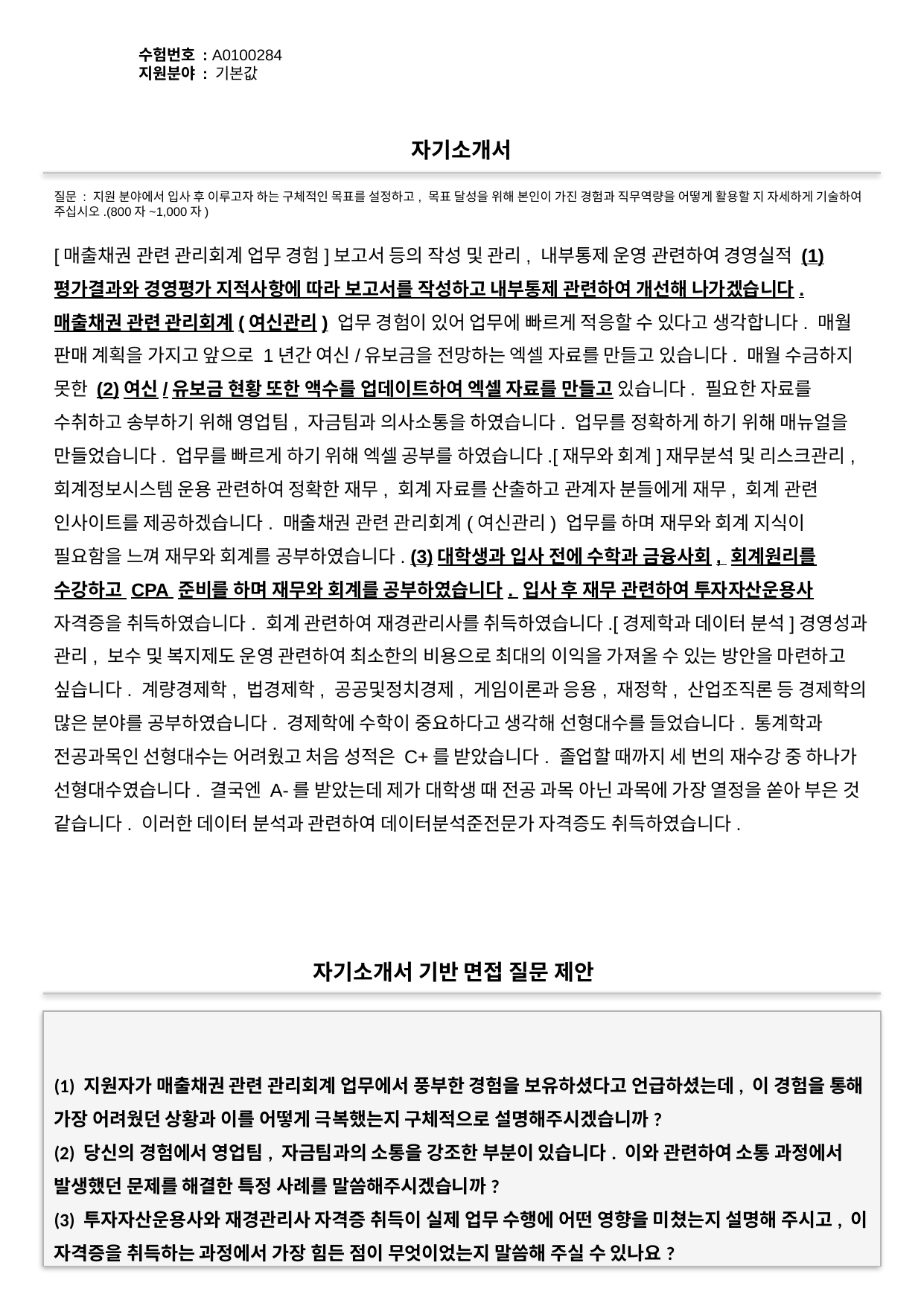

수험번호 : A0100284
지원분야 : 기본값
#

자기소개서

질문 : 지원 분야에서 입사 후 이루고자 하는 구체적인 목표를 설정하고, 목표 달성을 위해 본인이 가진 경험과 직무역량을 어떻게 활용할 지 자세하게 기술하여 주십시오.(800자~1,000자)

[매출채권 관련 관리회계 업무 경험]보고서 등의 작성 및 관리, 내부통제 운영 관련하여 경영실적 (1)평가결과와 경영평가 지적사항에 따라 보고서를 작성하고 내부통제 관련하여 개선해 나가겠습니다. 매출채권 관련 관리회계(여신관리) 업무 경험이 있어 업무에 빠르게 적응할 수 있다고 생각합니다. 매월 판매 계획을 가지고 앞으로 1년간 여신/유보금을 전망하는 엑셀 자료를 만들고 있습니다. 매월 수금하지 못한 (2)여신/유보금 현황 또한 액수를 업데이트하여 엑셀 자료를 만들고 있습니다. 필요한 자료를 수취하고 송부하기 위해 영업팀, 자금팀과 의사소통을 하였습니다. 업무를 정확하게 하기 위해 매뉴얼을 만들었습니다. 업무를 빠르게 하기 위해 엑셀 공부를 하였습니다.[재무와 회계]재무분석 및 리스크관리, 회계정보시스템 운용 관련하여 정확한 재무, 회계 자료를 산출하고 관계자 분들에게 재무, 회계 관련 인사이트를 제공하겠습니다. 매출채권 관련 관리회계(여신관리) 업무를 하며 재무와 회계 지식이 필요함을 느껴 재무와 회계를 공부하였습니다. (3)대학생과 입사 전에 수학과 금융사회, 회계원리를 수강하고 CPA 준비를 하며 재무와 회계를 공부하였습니다. 입사 후 재무 관련하여 투자자산운용사 자격증을 취득하였습니다. 회계 관련하여 재경관리사를 취득하였습니다.[경제학과 데이터 분석]경영성과 관리, 보수 및 복지제도 운영 관련하여 최소한의 비용으로 최대의 이익을 가져올 수 있는 방안을 마련하고 싶습니다. 계량경제학, 법경제학, 공공및정치경제, 게임이론과 응용, 재정학, 산업조직론 등 경제학의 많은 분야를 공부하였습니다. 경제학에 수학이 중요하다고 생각해 선형대수를 들었습니다. 통계학과 전공과목인 선형대수는 어려웠고 처음 성적은 C+를 받았습니다. 졸업할 때까지 세 번의 재수강 중 하나가 선형대수였습니다. 결국엔 A-를 받았는데 제가 대학생 때 전공 과목 아닌 과목에 가장 열정을 쏟아 부은 것 같습니다. 이러한 데이터 분석과 관련하여 데이터분석준전문가 자격증도 취득하였습니다.

자기소개서 기반 면접 질문 제안

(1) 지원자가 매출채권 관련 관리회계 업무에서 풍부한 경험을 보유하셨다고 언급하셨는데, 이 경험을 통해 가장 어려웠던 상황과 이를 어떻게 극복했는지 구체적으로 설명해주시겠습니까?
(2) 당신의 경험에서 영업팀, 자금팀과의 소통을 강조한 부분이 있습니다. 이와 관련하여 소통 과정에서 발생했던 문제를 해결한 특정 사례를 말씀해주시겠습니까?
(3) 투자자산운용사와 재경관리사 자격증 취득이 실제 업무 수행에 어떤 영향을 미쳤는지 설명해 주시고, 이 자격증을 취득하는 과정에서 가장 힘든 점이 무엇이었는지 말씀해 주실 수 있나요?